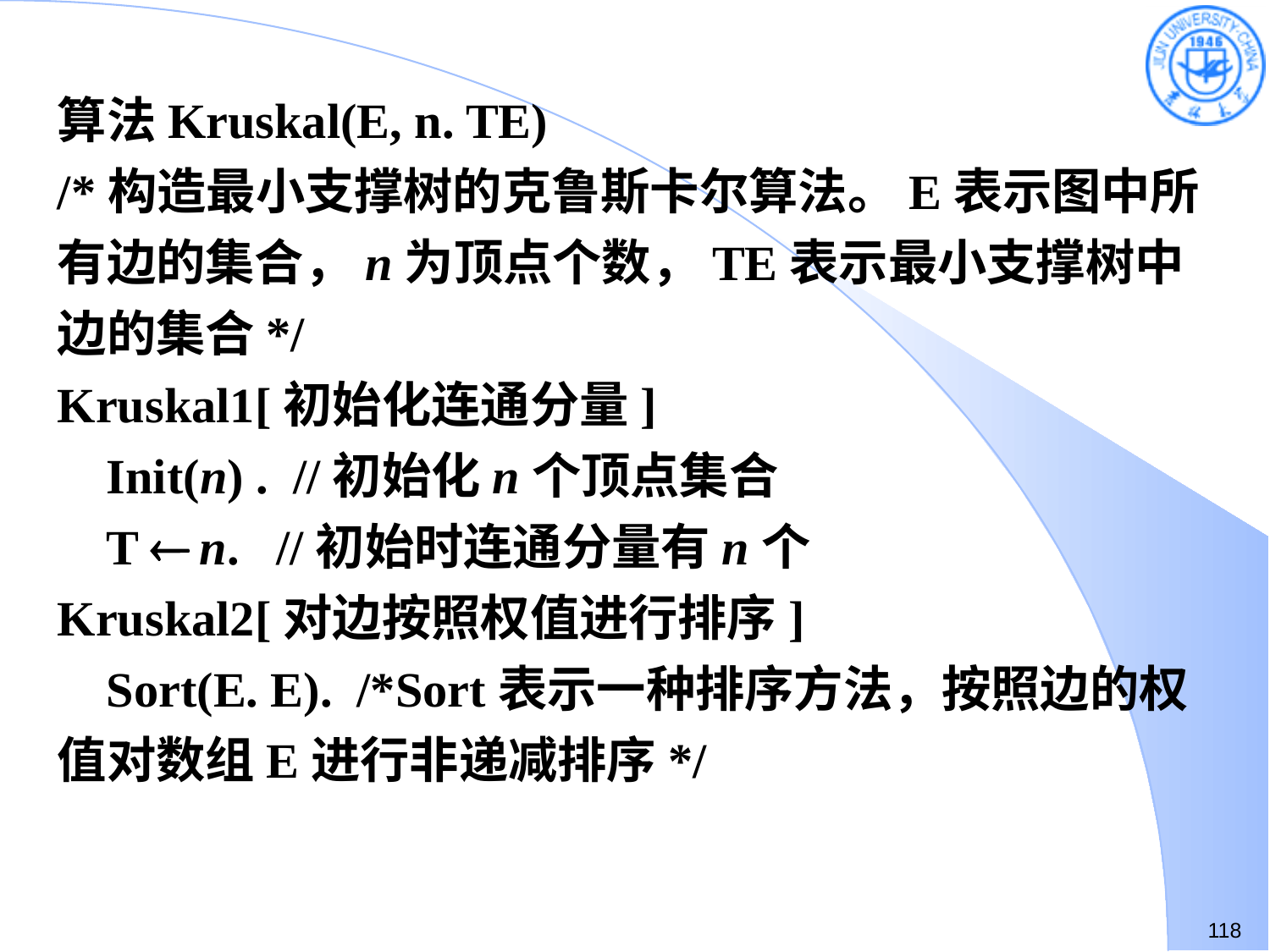

算法Kruskal(E, n. TE)
/*构造最小支撑树的克鲁斯卡尔算法。E表示图中所有边的集合，n为顶点个数，TE表示最小支撑树中边的集合*/
Kruskal1[初始化连通分量]
    Init(n) .  //初始化n个顶点集合
    T ← n.   //初始时连通分量有n个
Kruskal2[对边按照权值进行排序]
    Sort(E. E).  /*Sort表示一种排序方法，按照边的权值对数组E进行非递减排序*/